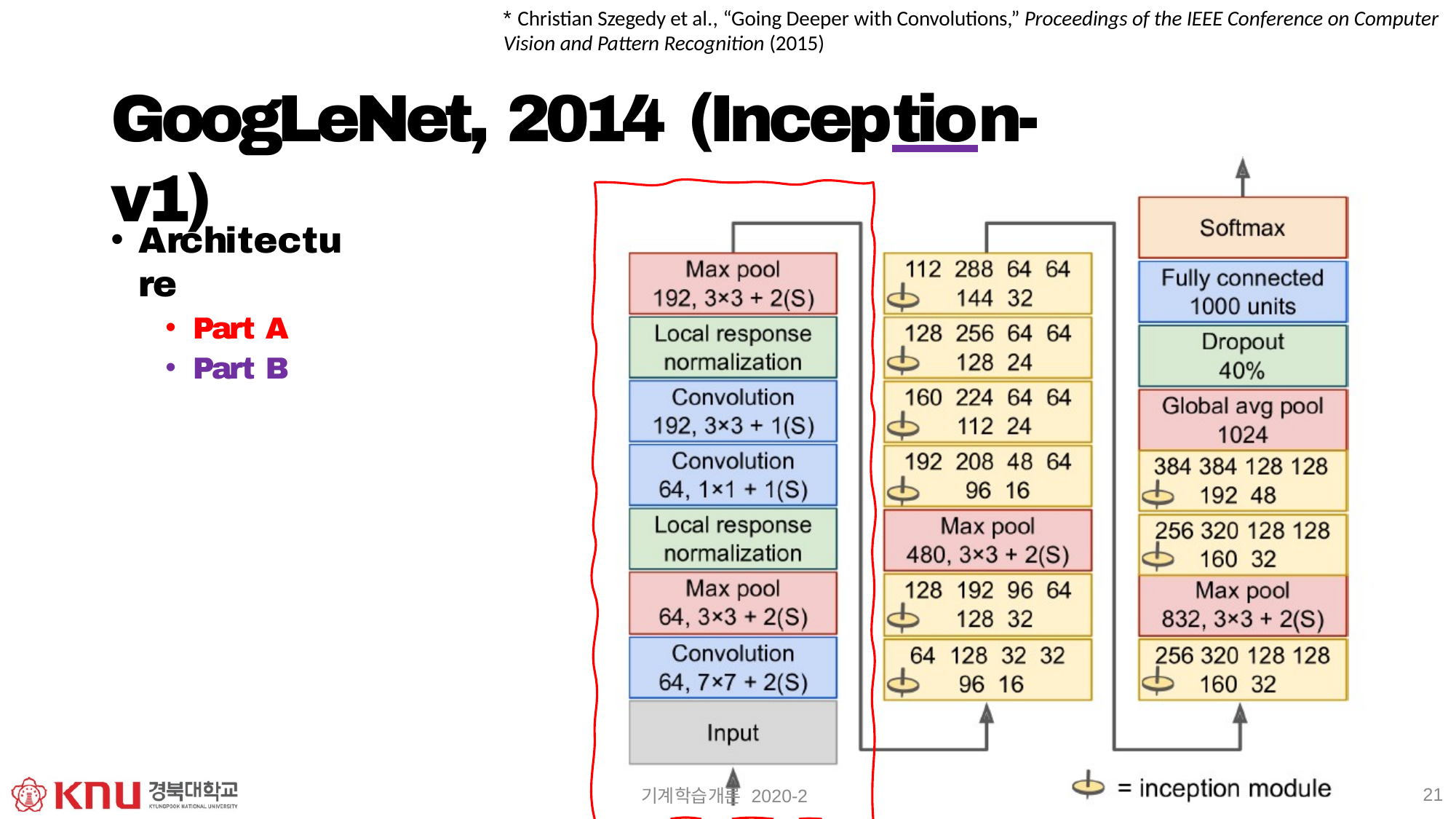

* Christian Szegedy et al., “Going Deeper with Convolutions,” Proceedings of the IEEE Conference on Computer  Vision and Pattern Recognition (2015)
# GoogLeNet, 2014 (Inception-v1)

Architecture
Part A
Part B
21
기계학습개론 2020-2